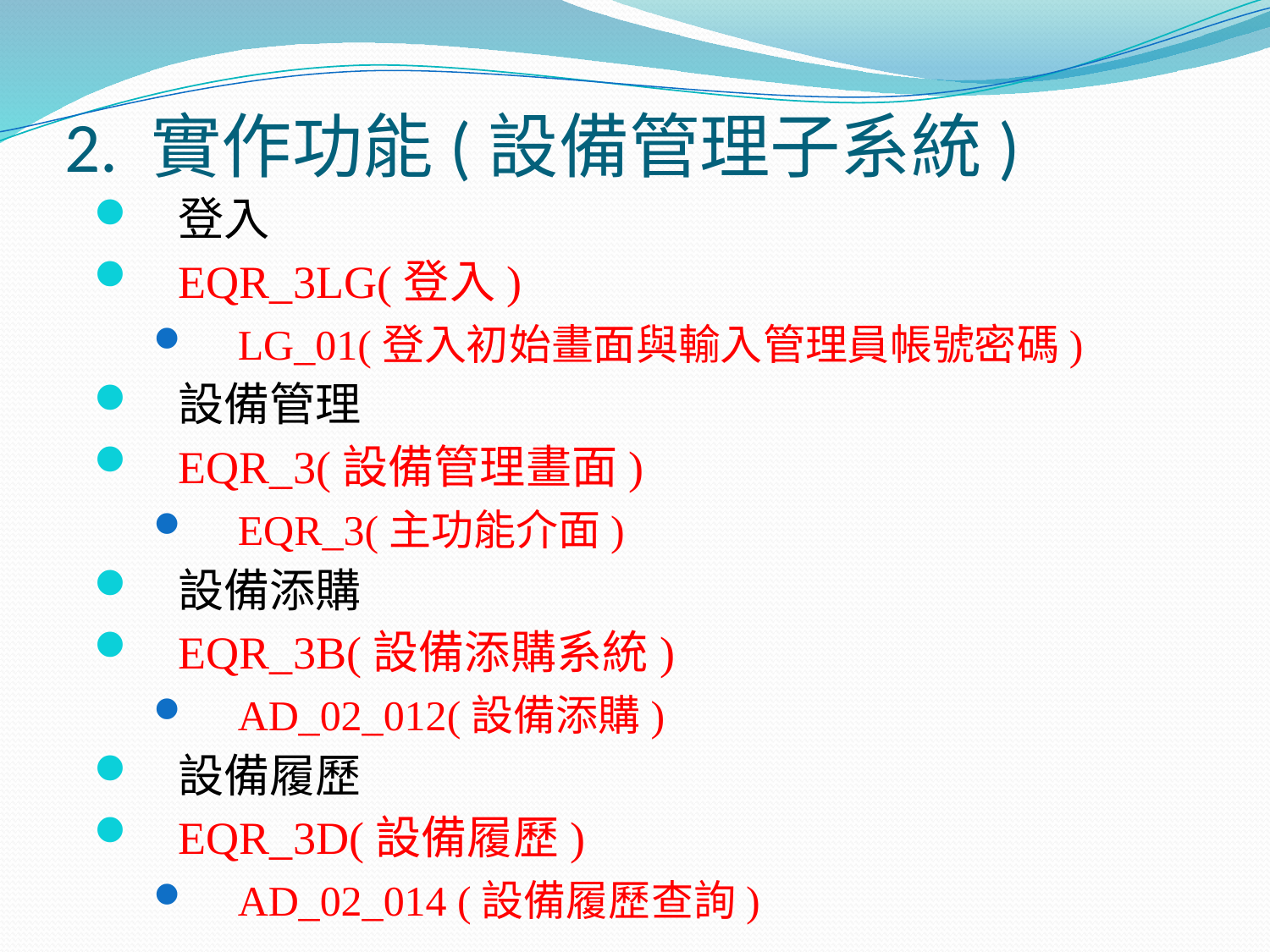

# 2. 實作功能(設備管理子系統)
登入
EQR_3LG(登入)
LG_01(登入初始畫面與輸入管理員帳號密碼)
設備管理
EQR_3(設備管理畫面)
EQR_3(主功能介面)
設備添購
EQR_3B(設備添購系統)
AD_02_012(設備添購)
設備履歷
EQR_3D(設備履歷)
AD_02_014 (設備履歷查詢)